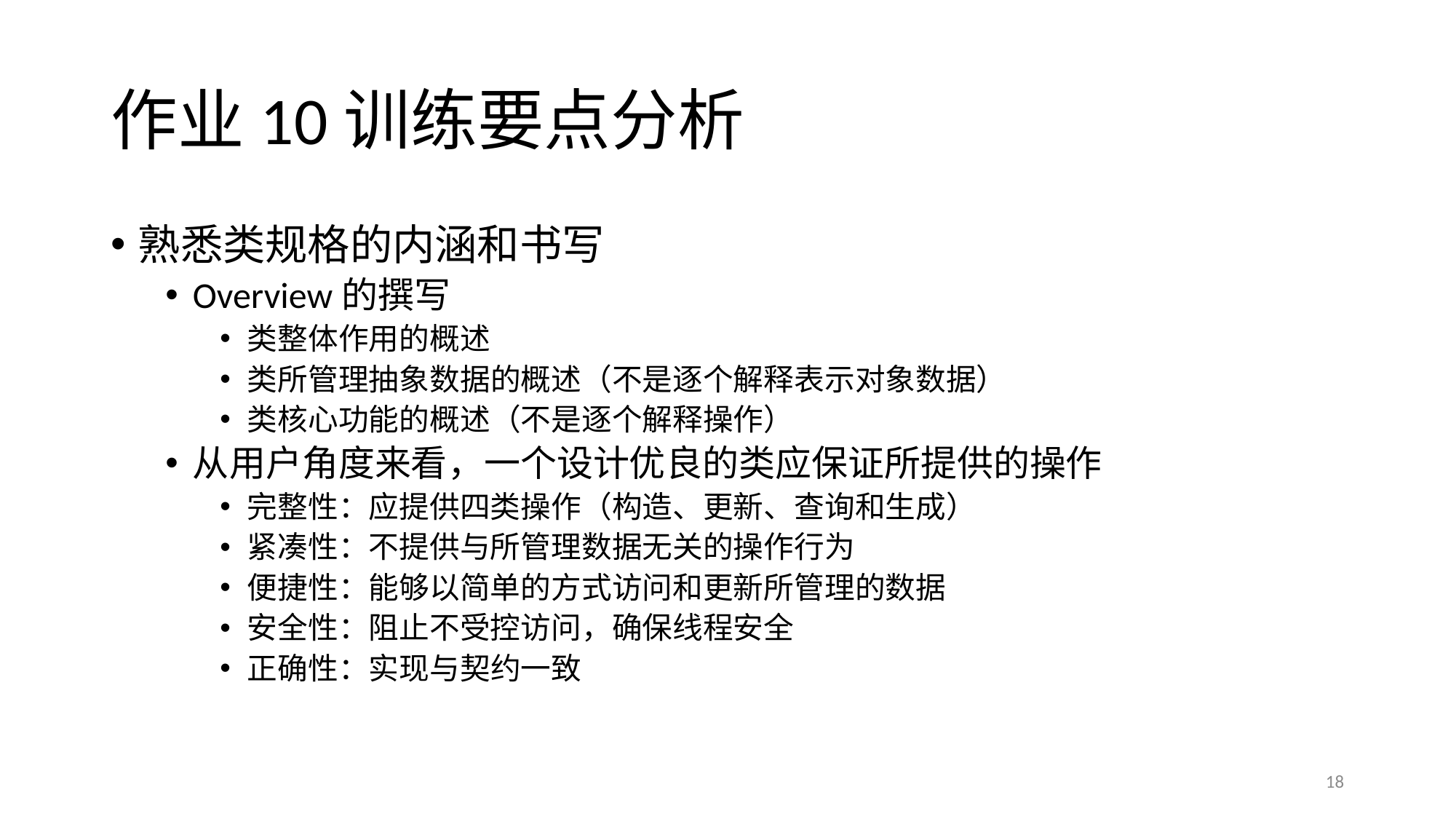

# 作业10训练要点分析
熟悉类规格的内涵和书写
Overview的撰写
类整体作用的概述
类所管理抽象数据的概述（不是逐个解释表示对象数据）
类核心功能的概述（不是逐个解释操作）
从用户角度来看，一个设计优良的类应保证所提供的操作
完整性：应提供四类操作（构造、更新、查询和生成）
紧凑性：不提供与所管理数据无关的操作行为
便捷性：能够以简单的方式访问和更新所管理的数据
安全性：阻止不受控访问，确保线程安全
正确性：实现与契约一致
18